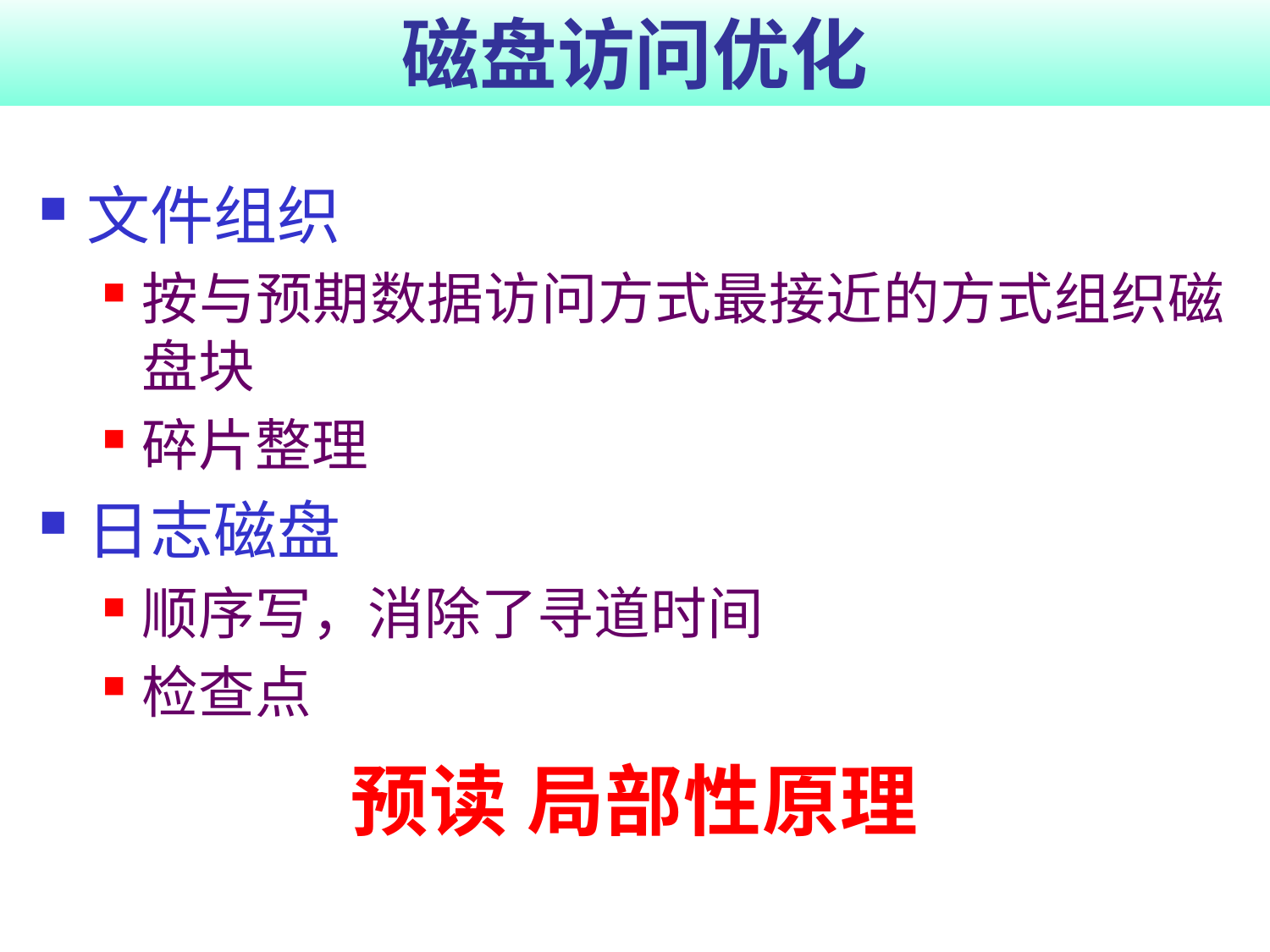

# 磁盘访问优化
文件组织
按与预期数据访问方式最接近的方式组织磁盘块
碎片整理
日志磁盘
顺序写，消除了寻道时间
检查点
预读 局部性原理